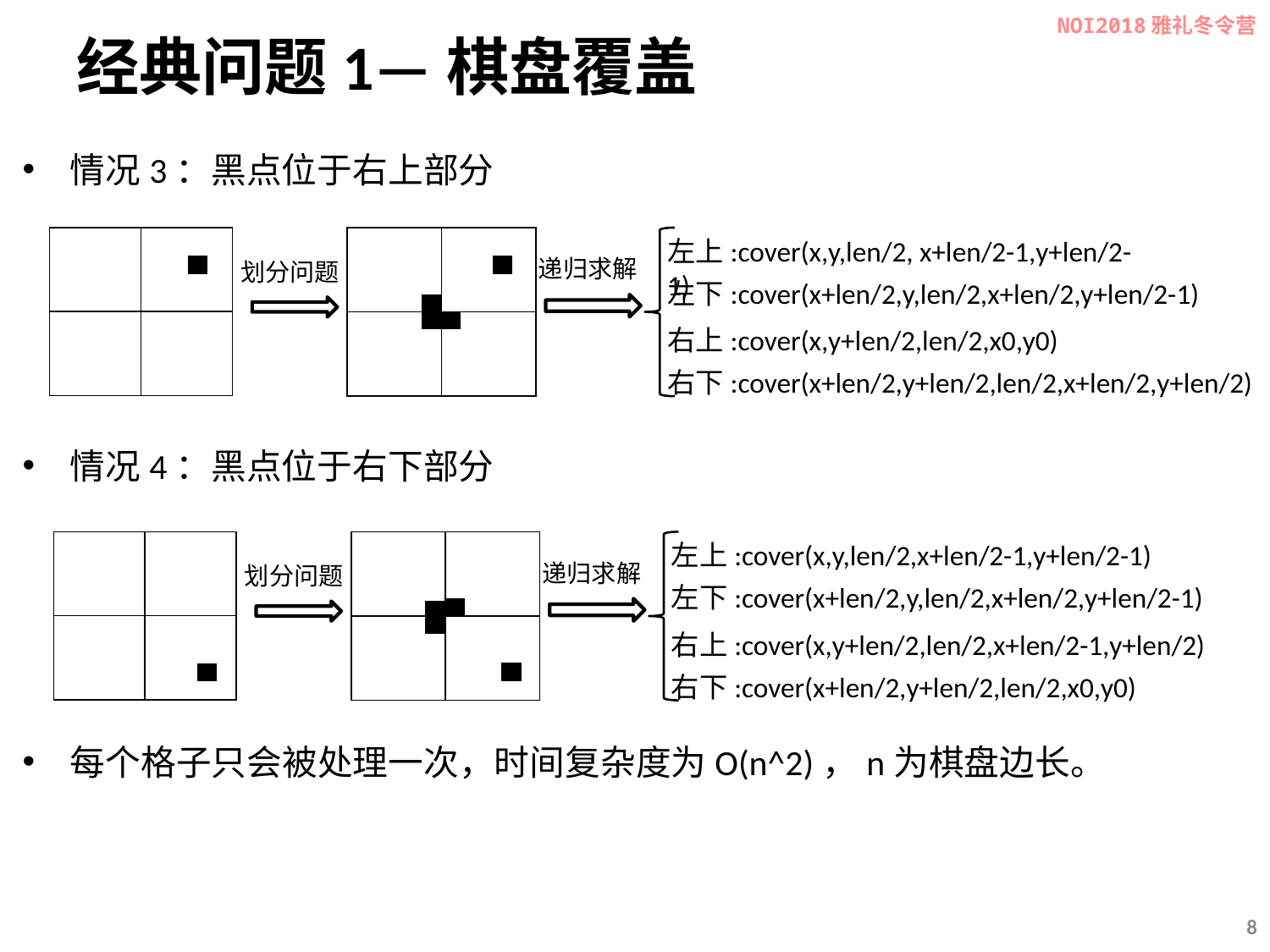

NOI2018雅礼冬令营
# 经典问题1—棋盘覆盖
情况3：黑点位于右上部分

情况4：黑点位于右下部分

每个格子只会被处理一次，时间复杂度为O(n^2)，n为棋盘边长。

左上:cover(x,y,len/2, x+len/2-1,y+len/2-1)
划分问题

左下:cover(x+len/2,y,len/2,x+len/2,y+len/2-1)
右上:cover(x,y+len/2,len/2,x0,y0)
右下:cover(x+len/2,y+len/2,len/2,x+len/2,y+len/2)

递归求解

左上:cover(x,y,len/2,x+len/2-1,y+len/2-1)
划分问题

左下:cover(x+len/2,y,len/2,x+len/2,y+len/2-1)
右上:cover(x,y+len/2,len/2,x+len/2-1,y+len/2)
右下:cover(x+len/2,y+len/2,len/2,x0,y0)

递归求解

8